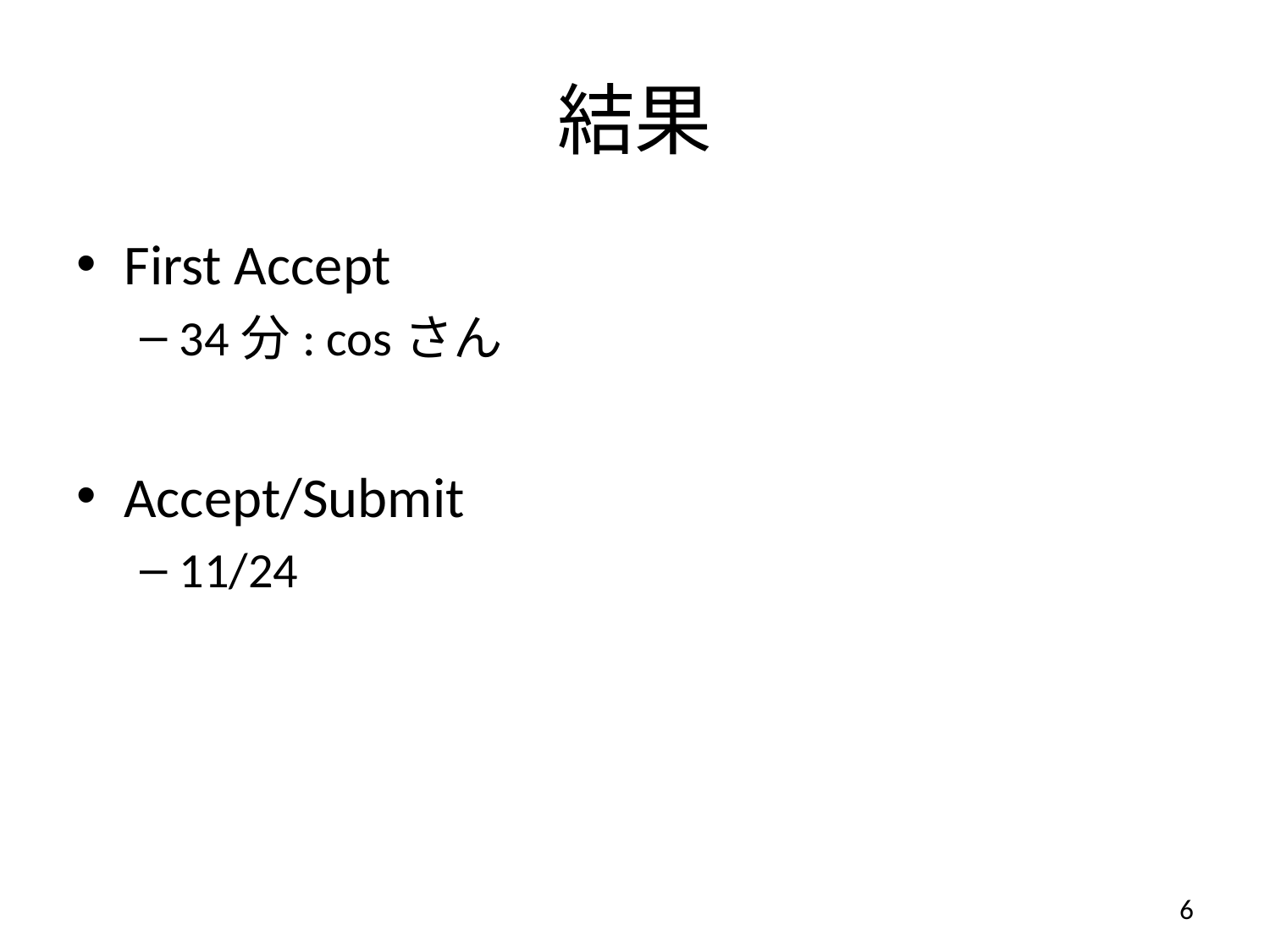

# 結果
First Accept
34分: cosさん

Accept/Submit
11/24

6